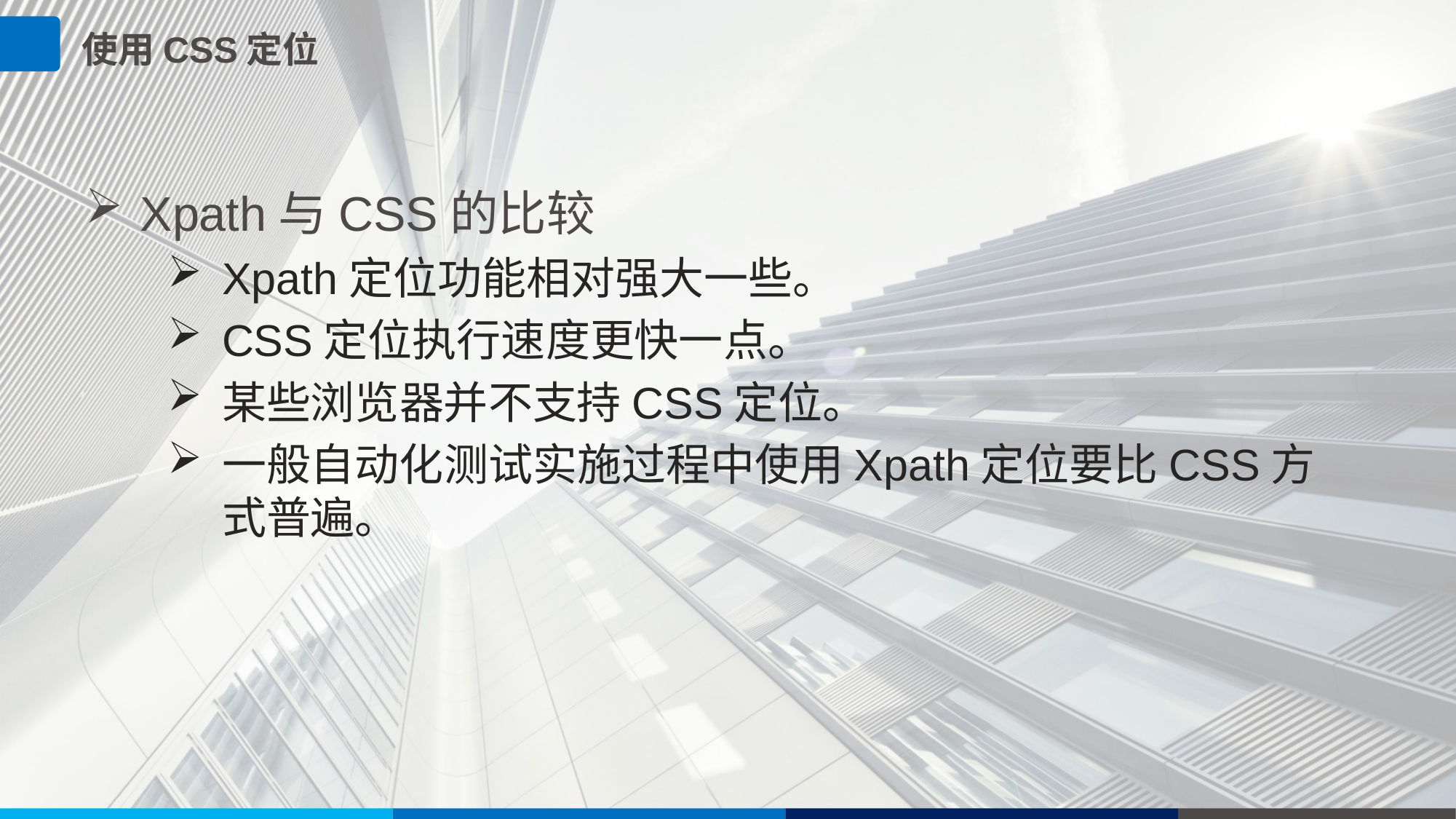

使用CSS定位
Xpath与CSS的比较
Xpath定位功能相对强大一些。
CSS定位执行速度更快一点。
某些浏览器并不支持CSS定位。
一般自动化测试实施过程中使用Xpath定位要比CSS方式普遍。